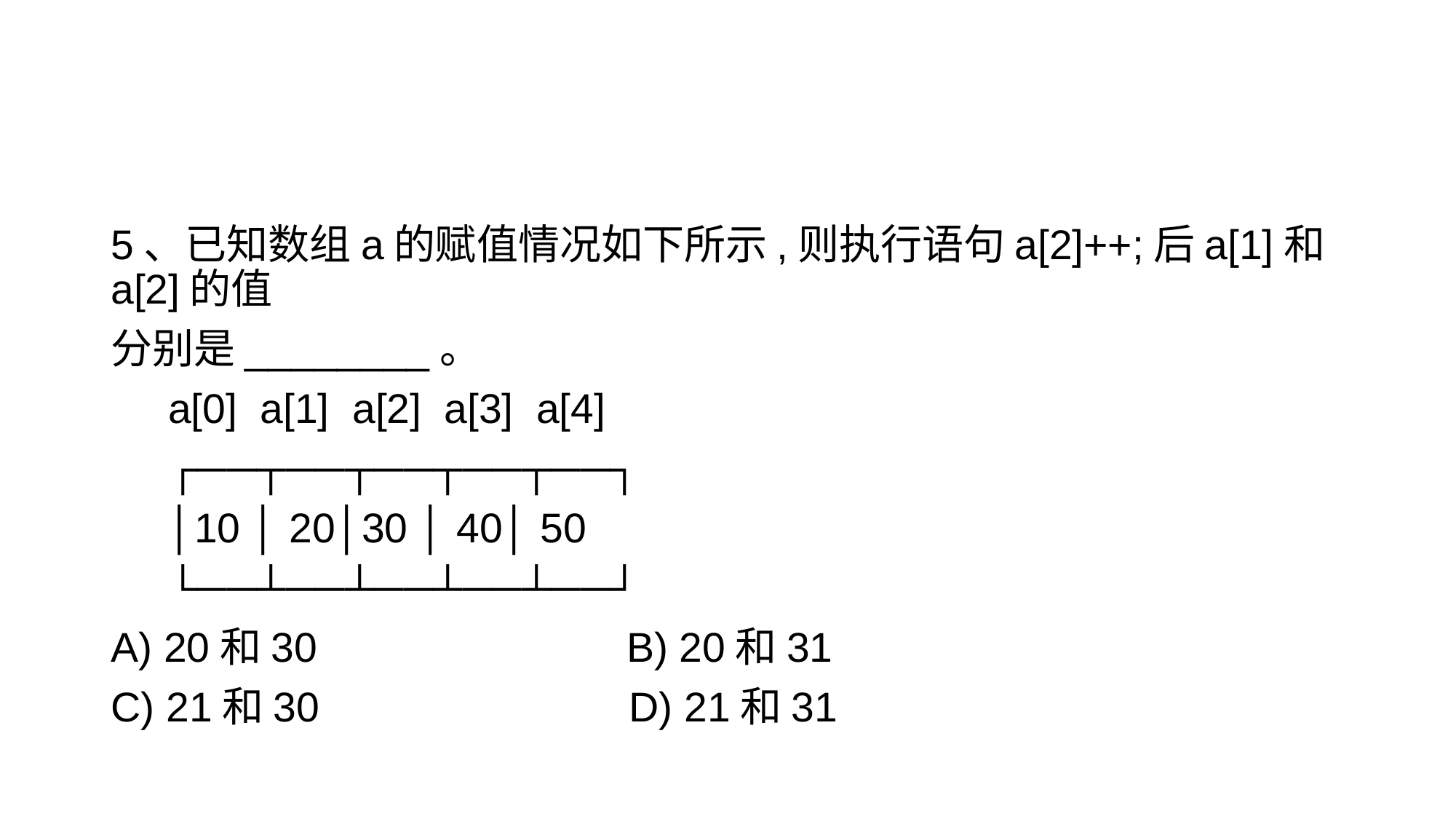

5、已知数组a的赋值情况如下所示,则执行语句a[2]++;后a[1]和a[2]的值
分别是________。
     a[0]  a[1]  a[2]  a[3]  a[4]
     ┌──┬──┬──┬──┬──┐
     │10 │ 20│30 │ 40│ 50
     └──┴──┴──┴──┴──┘
A) 20和30                           B) 20和31
C) 21和30                           D) 21和31